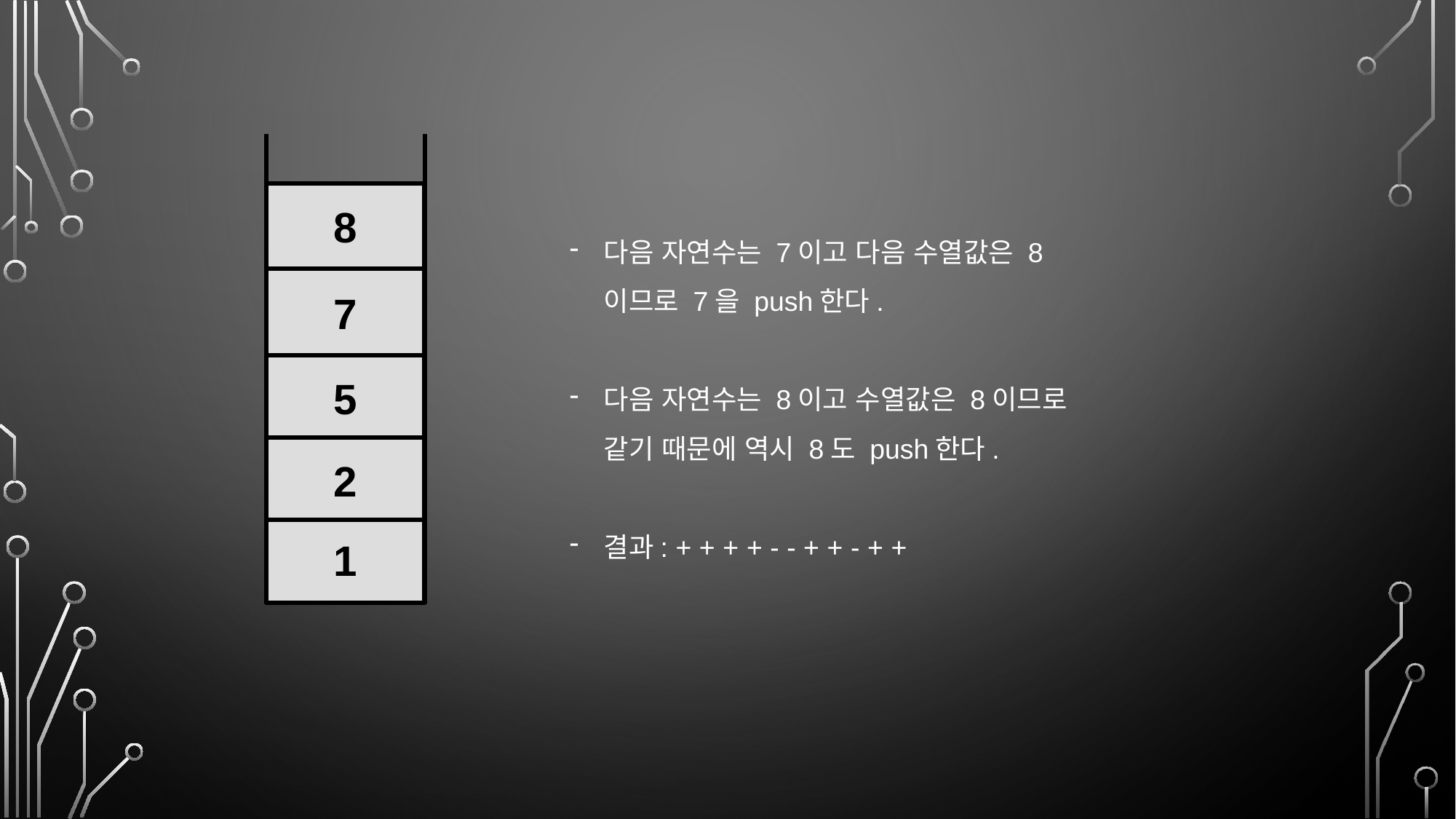

8
다음 자연수는 7이고 다음 수열값은 8이므로 7을 push한다.

다음 자연수는 8이고 수열값은 8이므로 같기 때문에 역시 8도 push한다.

결과: + + + + - - + + - + +
7
5
2
1